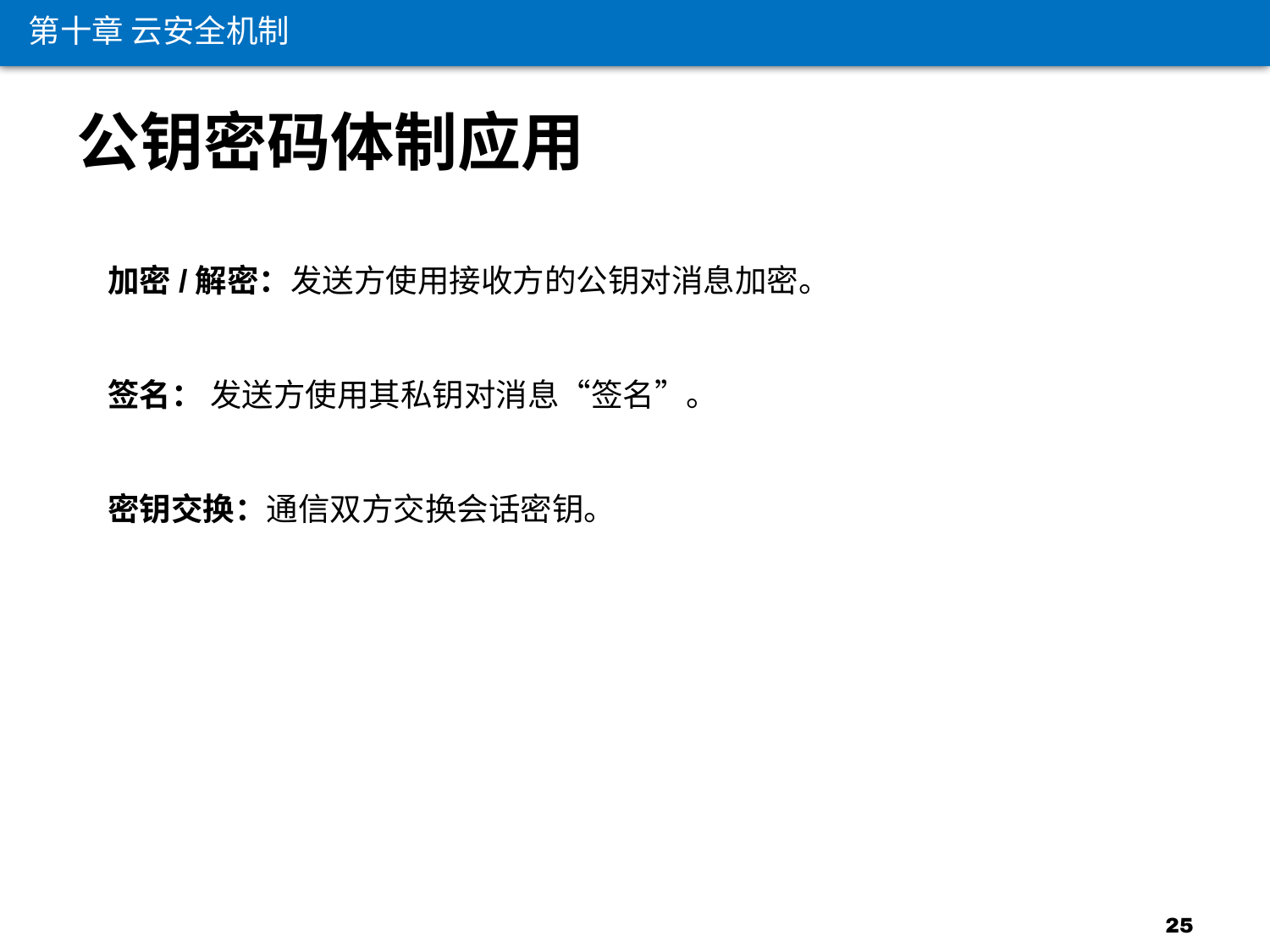

第十章 云安全机制
公钥密码体制应用
加密/解密：发送方使用接收方的公钥对消息加密。

签名： 发送方使用其私钥对消息“签名”。

密钥交换：通信双方交换会话密钥。
25